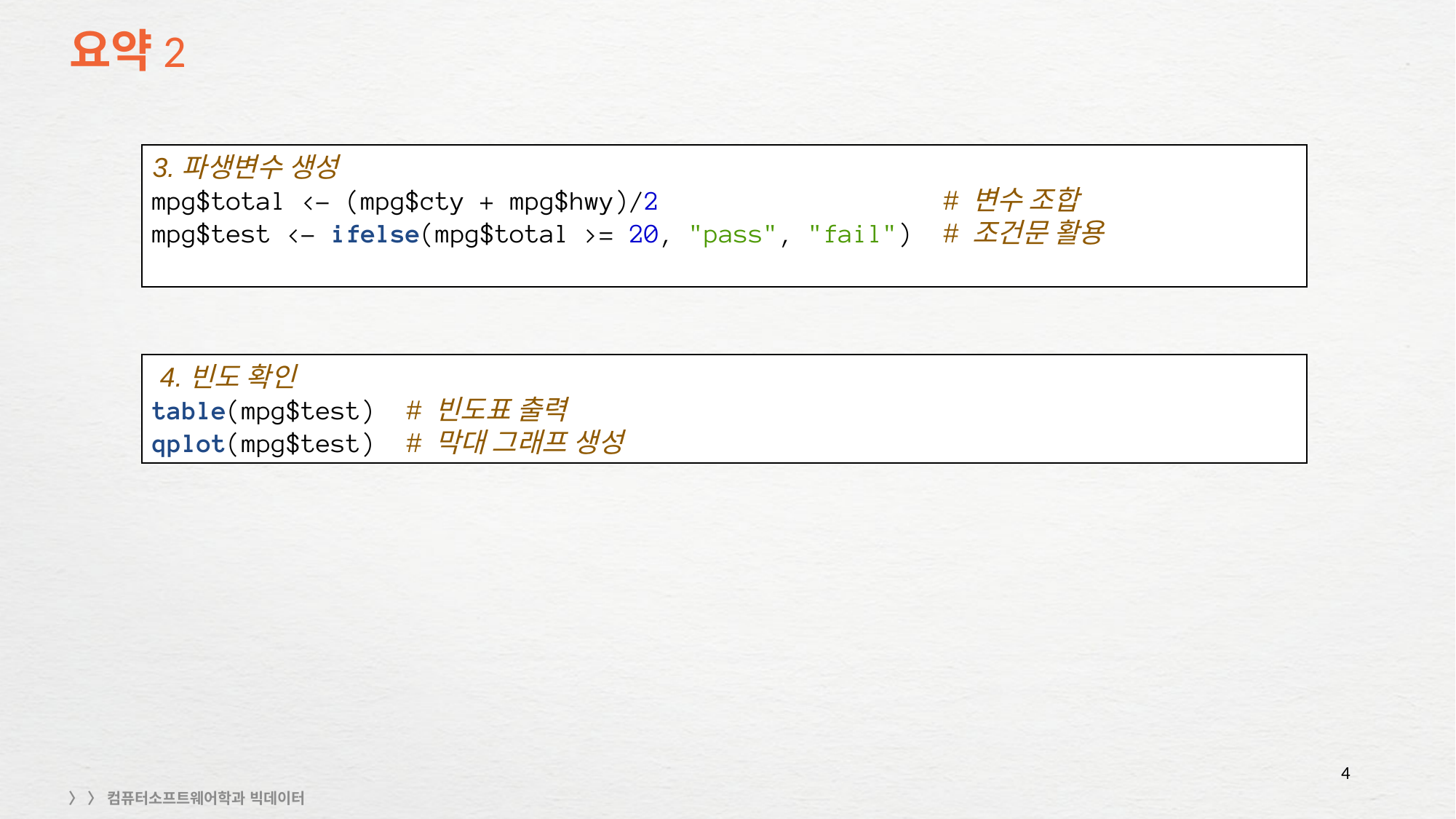

# 요약2
3.파생변수 생성
mpg$total <- (mpg$cty + mpg$hwy)/2                   # 변수 조합
mpg$test <- ifelse(mpg$total >= 20, "pass", "fail")  # 조건문 활용
 4.빈도 확인
table(mpg$test)  # 빈도표 출력
qplot(mpg$test)  # 막대 그래프 생성
4
〉 〉 컴퓨터소프트웨어학과 빅데이터